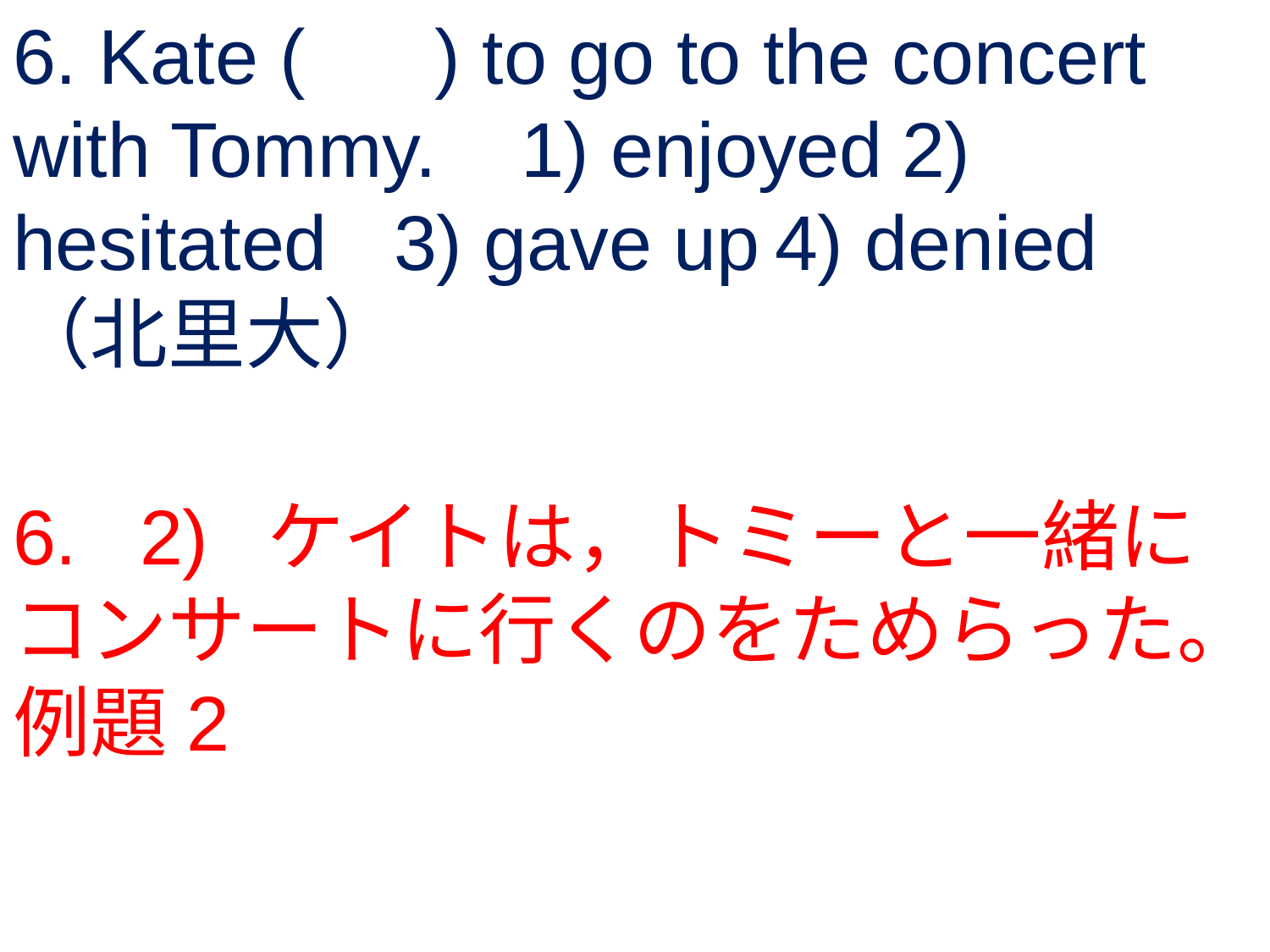

# 6. Kate (      ) to go to the concert with Tommy.	1) enjoyed	2) hesitated	3) gave up	4) denied	（北里大）
6.	2) 	ケイトは，トミーと一緒にコンサートに行くのをためらった。例題2